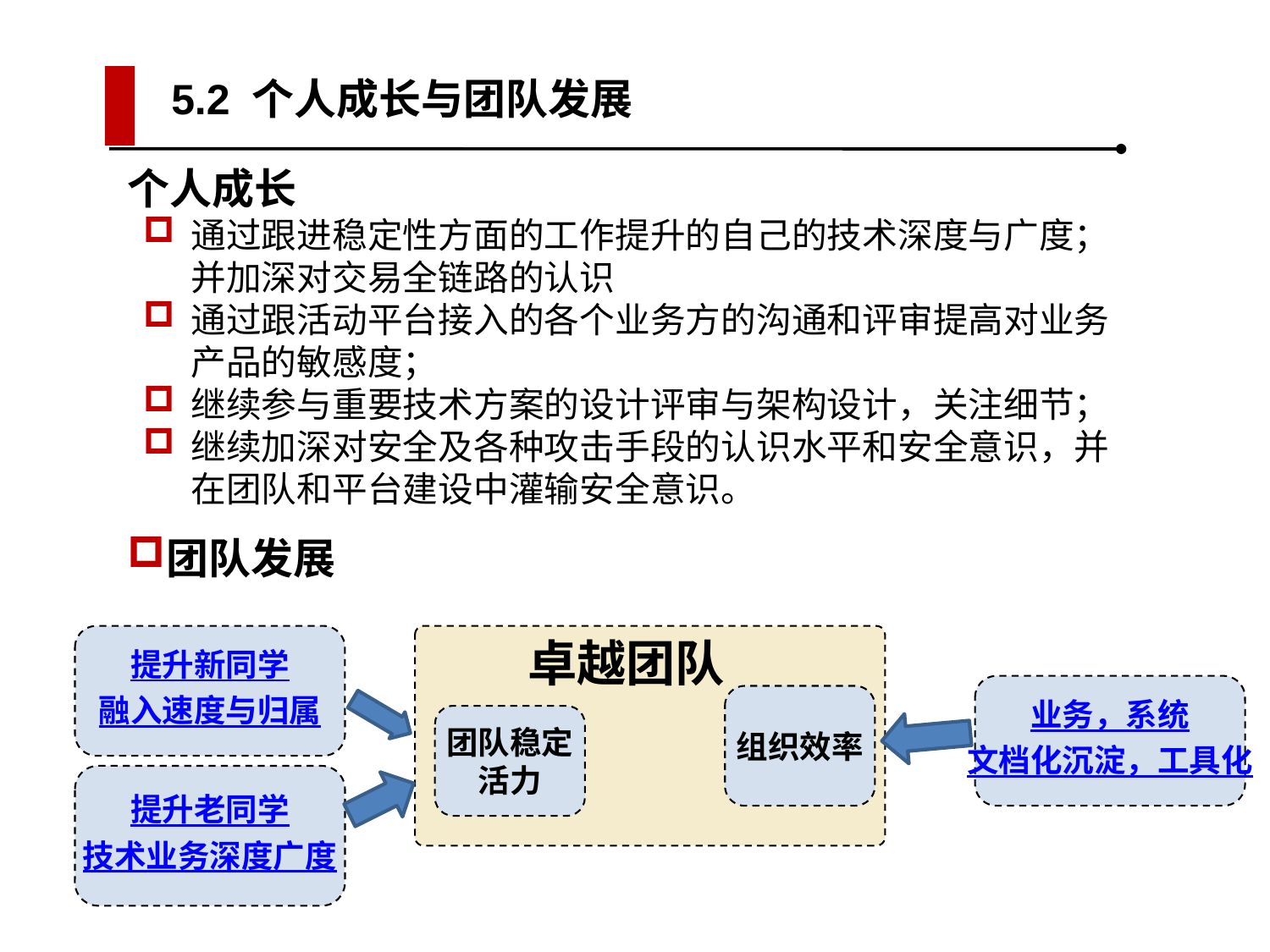

5.2 个人成长与团队发展
个人成长
通过跟进稳定性方面的工作提升的自己的技术深度与广度；并加深对交易全链路的认识
通过跟活动平台接入的各个业务方的沟通和评审提高对业务产品的敏感度；
继续参与重要技术方案的设计评审与架构设计，关注细节；
继续加深对安全及各种攻击手段的认识水平和安全意识，并在团队和平台建设中灌输安全意识。
团队发展

提升新同学
融入速度与归属
卓越团队
业务，系统
文档化沉淀，工具化
组织效率

团队稳定
活力

提升老同学
技术业务深度广度